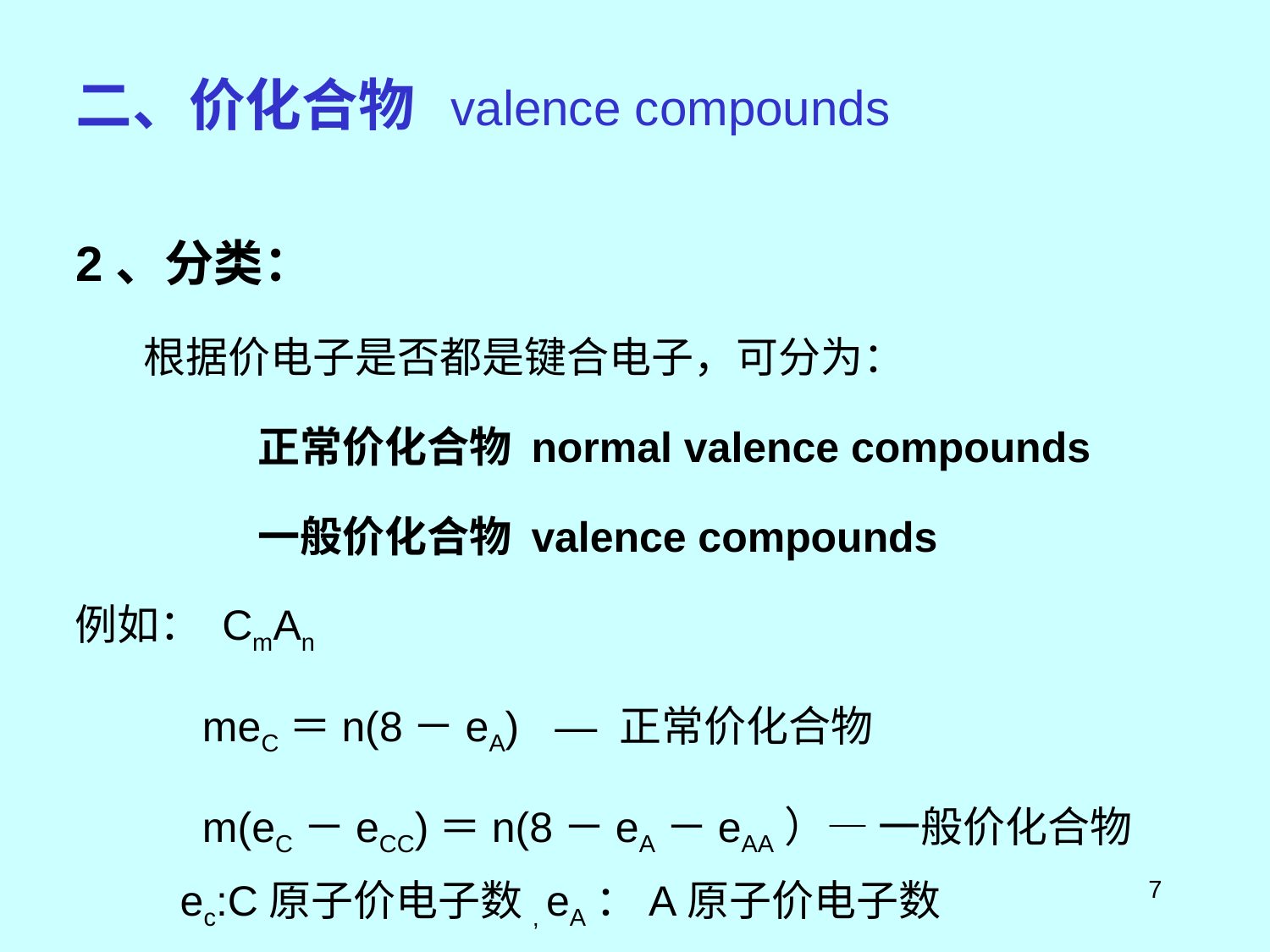

二、价化合物  valence compounds
2、分类：
      根据价电子是否都是键合电子，可分为：
                  正常价化合物 normal valence compounds
                  一般价化合物 valence compounds
例如： CmAn
	meC＝n(8－eA)   — 正常价化合物
	m(eC－eCC)＝n(8－eA－eAA）— 一般价化合物
ec:C原子价电子数, eA：A原子价电子数
7